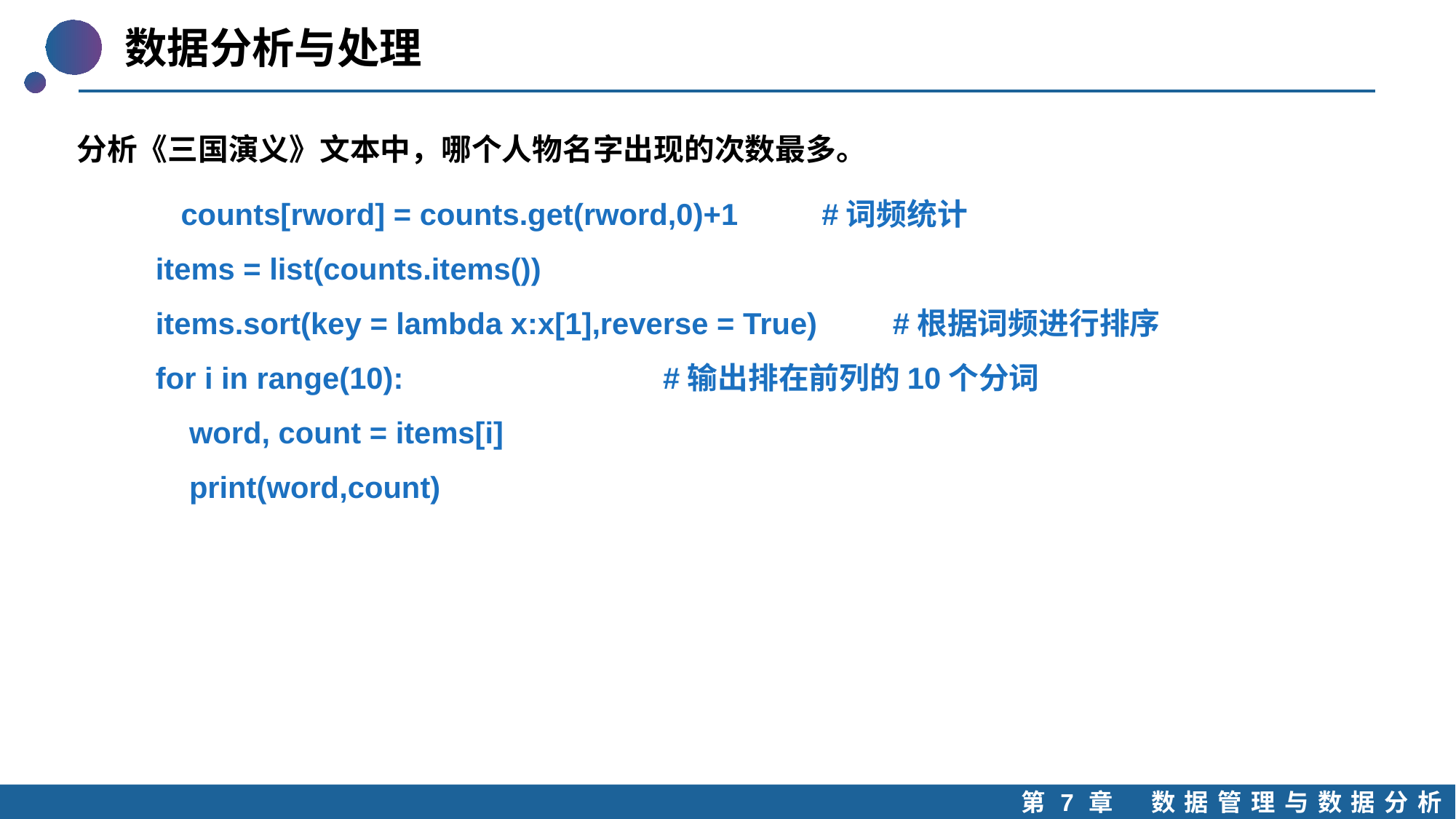

数据分析与处理

分析《三国演义》文本中，哪个人物名字出现的次数最多。
   counts[rword] = counts.get(rword,0)+1          #词频统计
items = list(counts.items())
items.sort(key = lambda x:x[1],reverse = True)         #根据词频进行排序
for i in range(10):                               #输出排在前列的10个分词
    word, count = items[i]
    print(word,count)
第7章  数据管理与数据分析